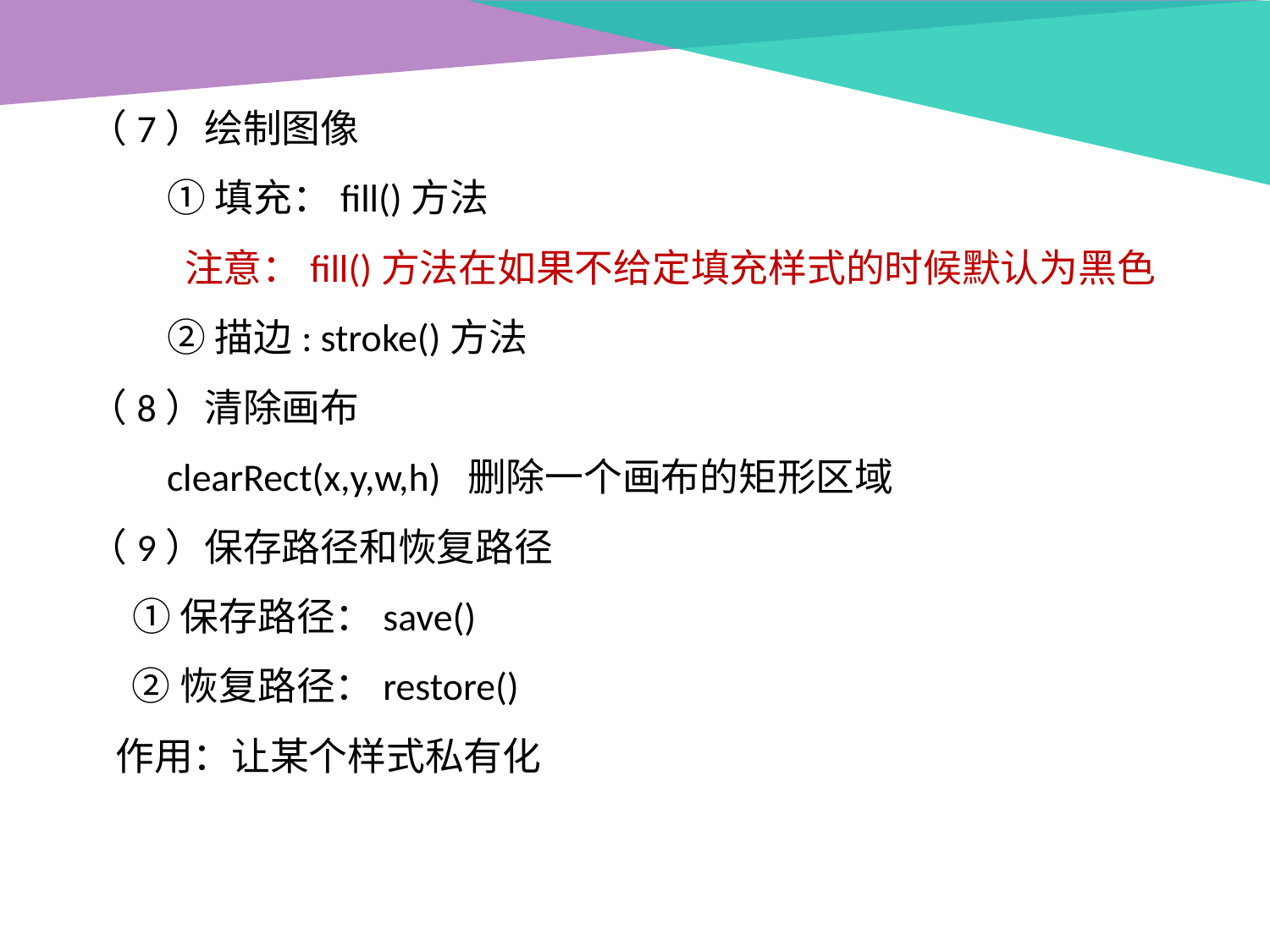

（7）绘制图像
         ①填充：fill()方法
          注意：fill()方法在如果不给定填充样式的时候默认为黑色
         ②描边: stroke()方法
（8）清除画布
         clearRect(x,y,w,h)  删除一个画布的矩形区域
（9）保存路径和恢复路径
     ①保存路径：save()
     ②恢复路径：restore()
  作用：让某个样式私有化